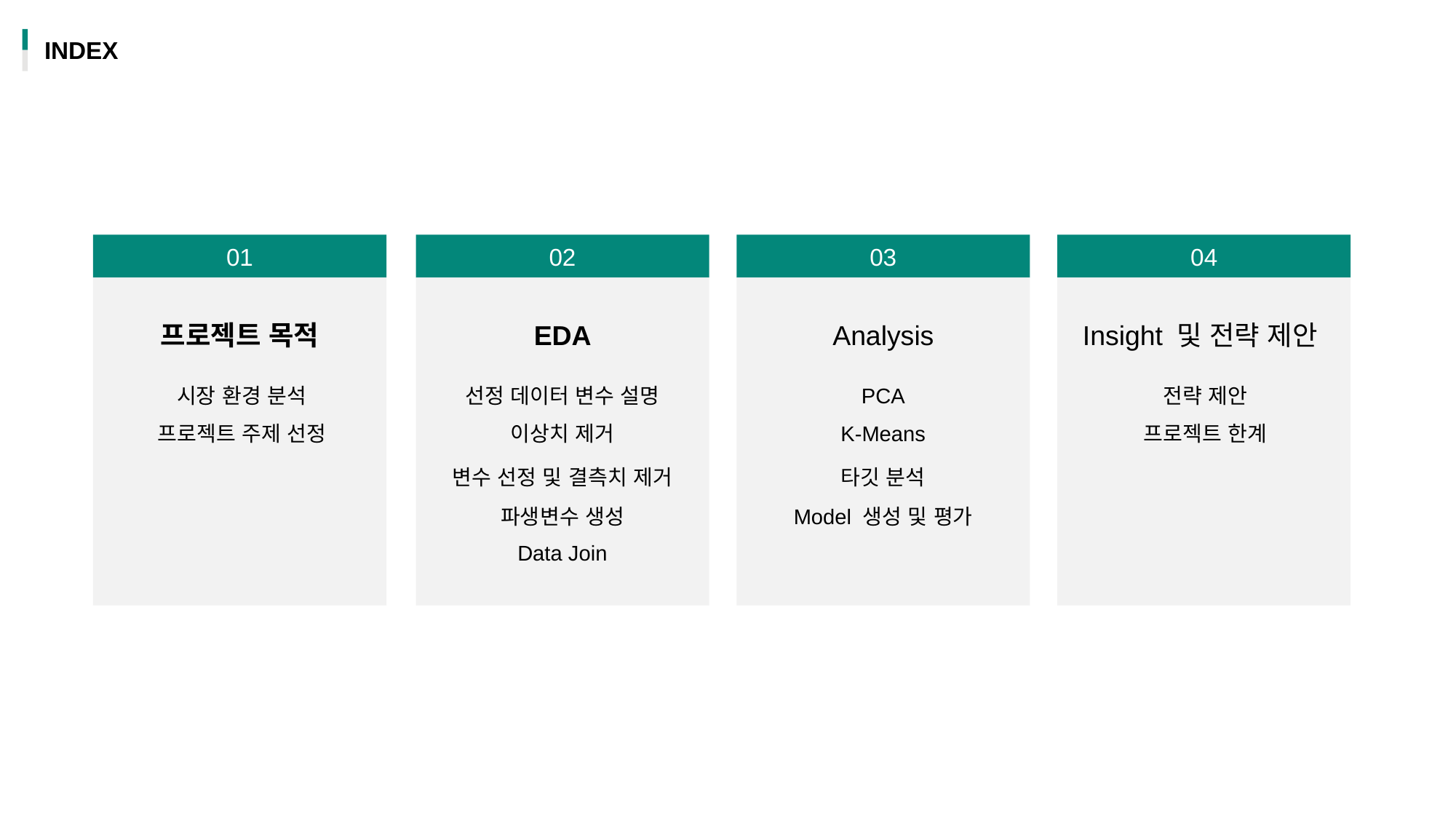

INDEX

01

프로젝트 목적
시장 환경 분석
프로젝트 주제 선정
02

EDA
선정 데이터 변수 설명
이상치 제거
변수 선정 및 결측치 제거
파생변수 생성
Data Join
03

Analysis
PCA
K-Means
타깃 분석
Model 생성 및 평가
04

Insight 및 전략 제안
전략 제안
프로젝트 한계